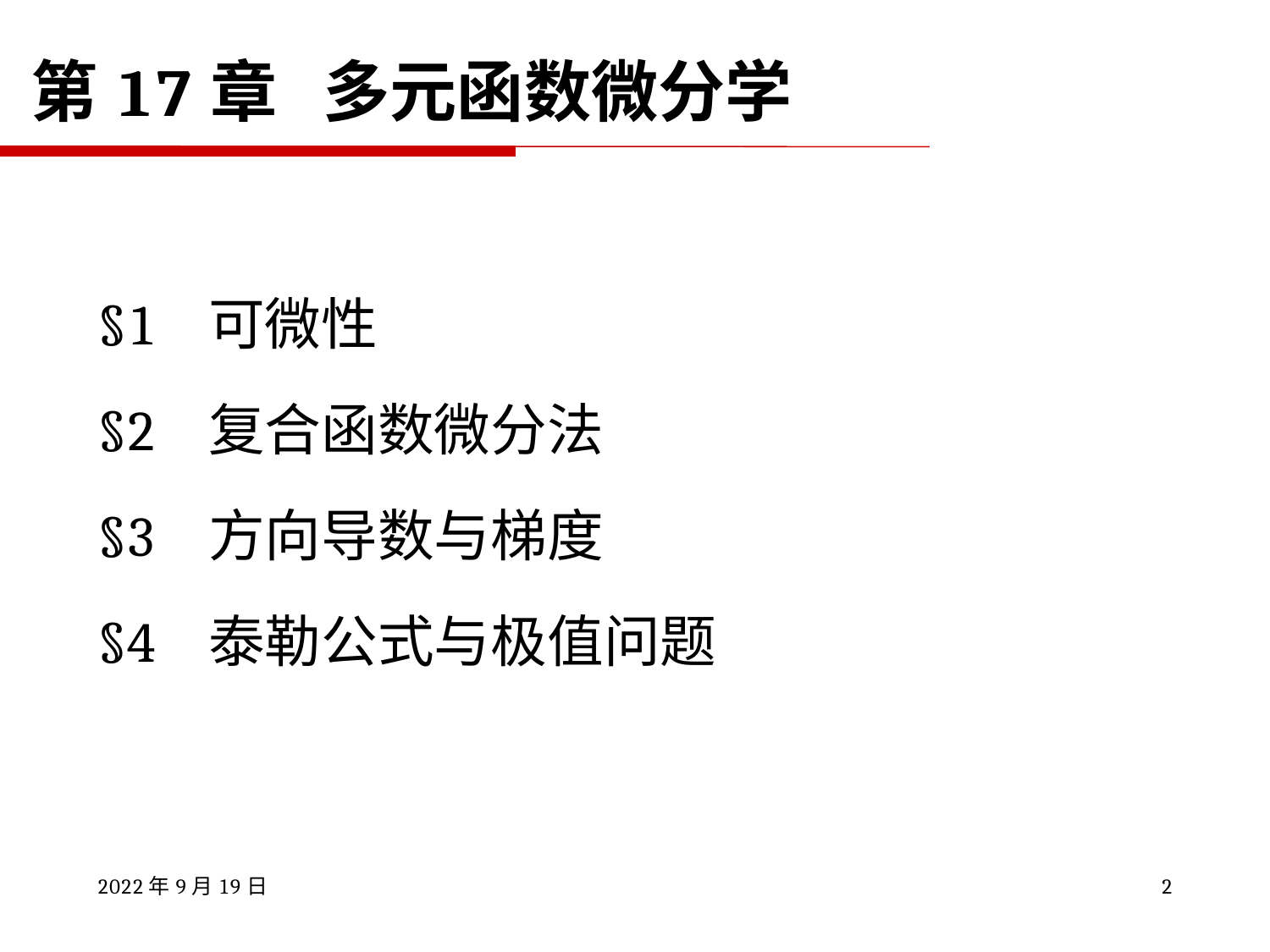

第17章   多元函数微分学
§1   可微性
§2   复合函数微分法
§3   方向导数与梯度
§4   泰勒公式与极值问题

2022年9月19日
2